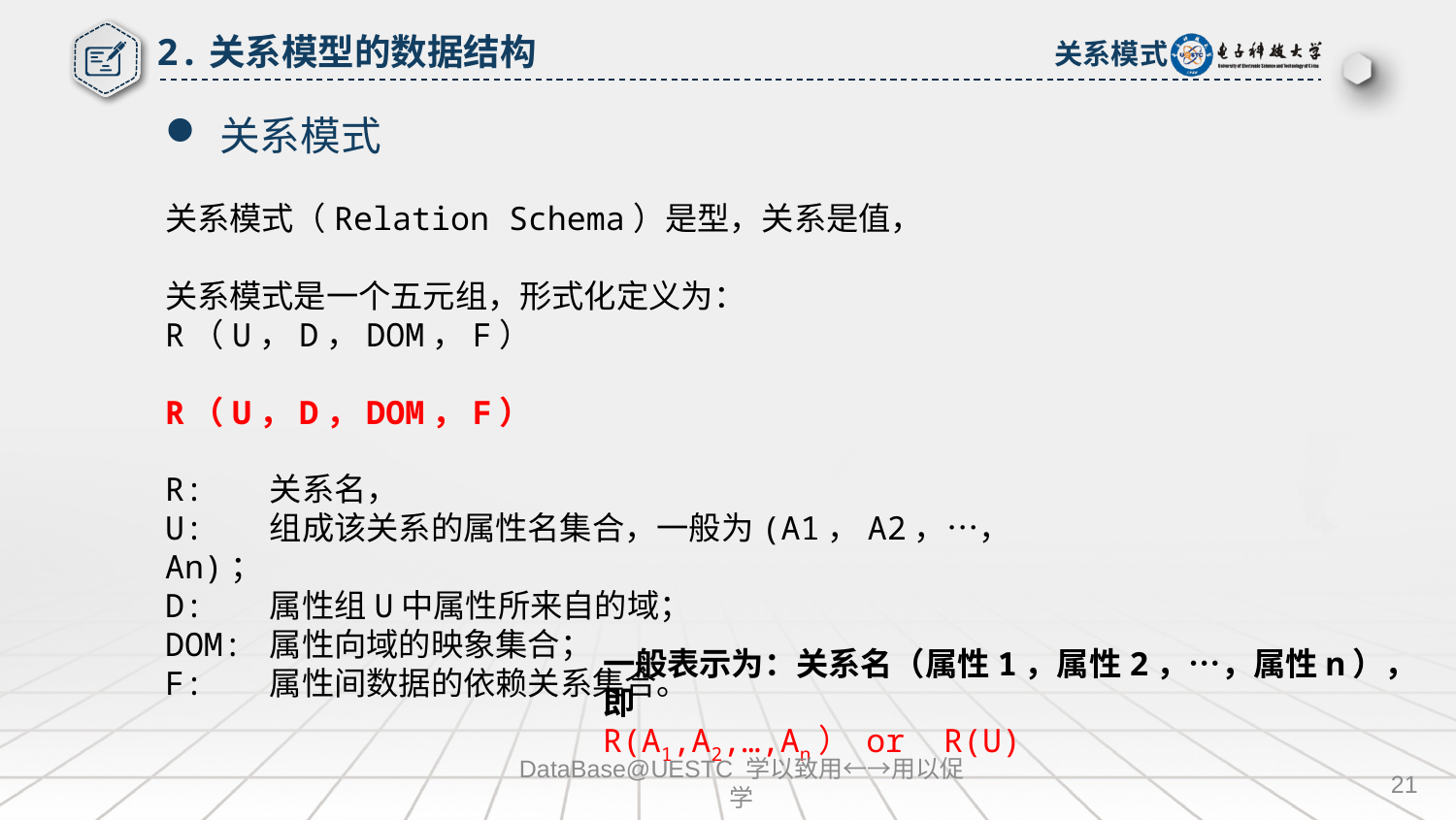

2.关系模型的数据结构
关系模式
关系模式

关系模式（Relation Schema）是型，关系是值，

关系模式是一个五元组，形式化定义为：R（U，D，DOM，F）

R（U，D，DOM，F）

R:   关系名，
U:   组成该关系的属性名集合，一般为(A1，A2，…，An)；
D:   属性组U中属性所来自的域；
DOM: 属性向域的映象集合；
F:   属性间数据的依赖关系集合。

一般表示为：关系名（属性1，属性2，…，属性n），即
R(A1,A2,…,An） or  R(U)

DataBase@UESTC 学以致用←→用以促学
21